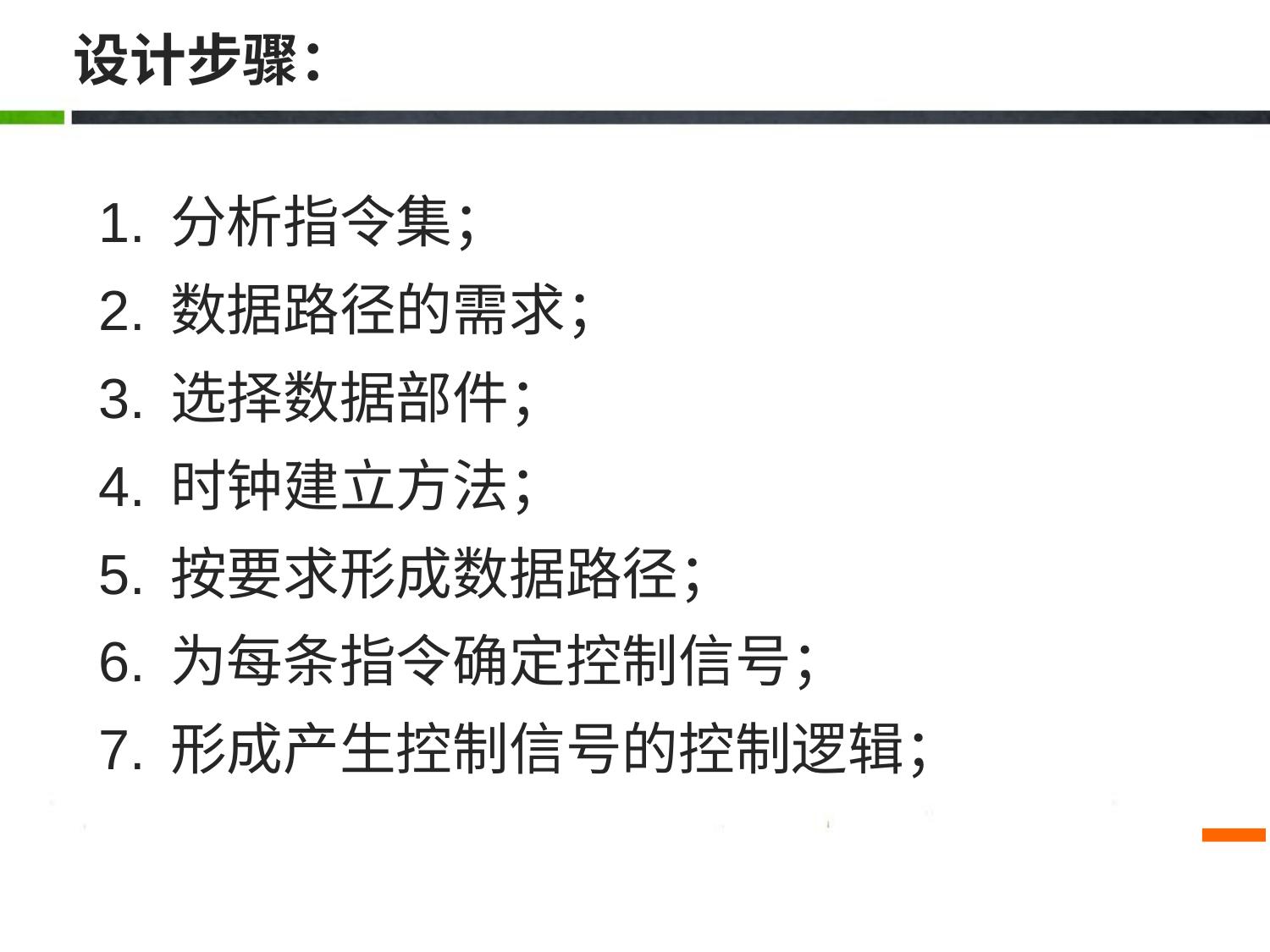

# 设计步骤：
分析指令集；
数据路径的需求；
选择数据部件；
时钟建立方法；
按要求形成数据路径；
为每条指令确定控制信号；
形成产生控制信号的控制逻辑；